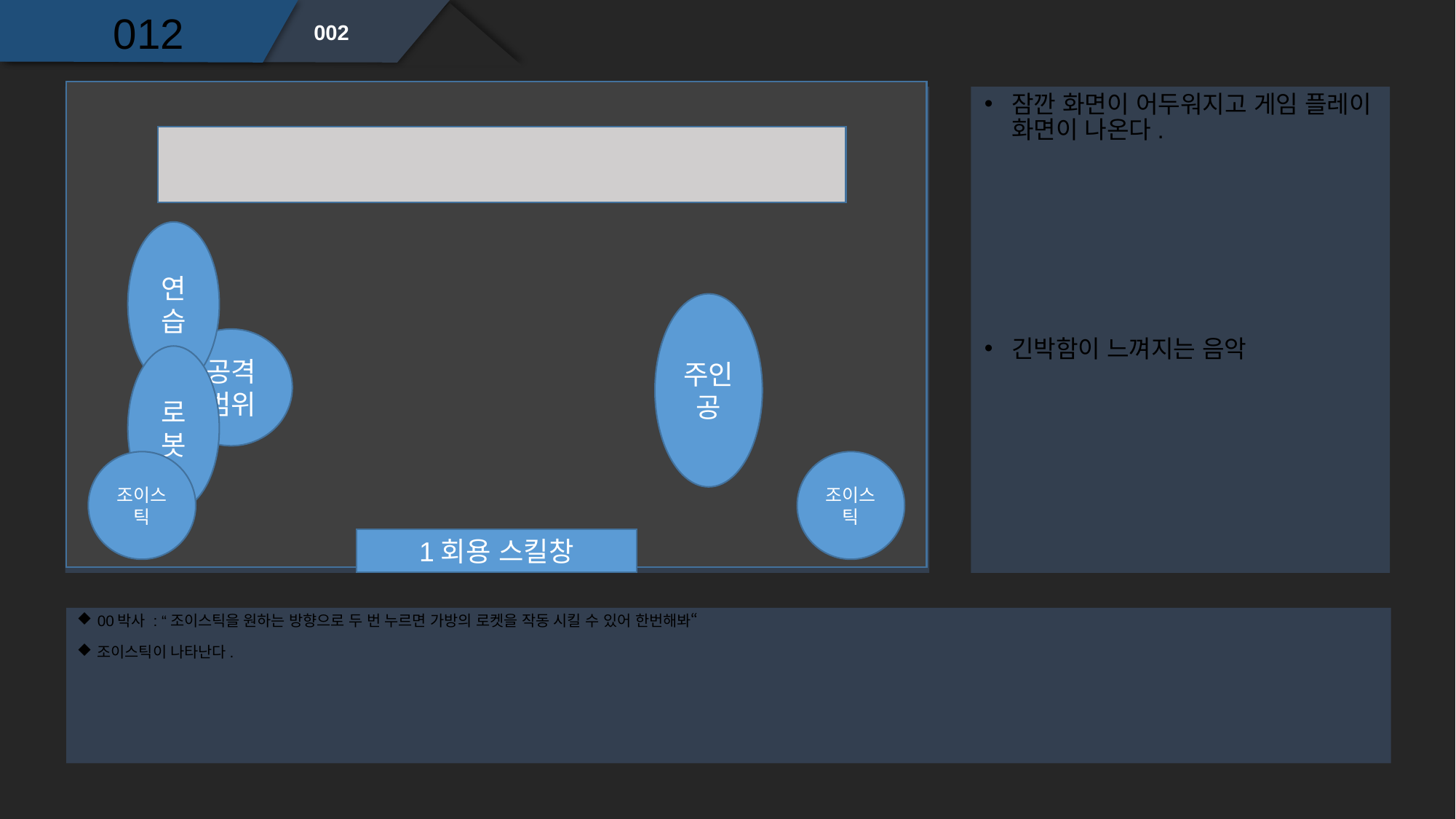

012
002

잠깐 화면이 어두워지고 게임 플레이 화면이 나온다.

연습
주인공
공격범위
긴박함이 느껴지는 음악

로봇
조이스틱
조이스틱
1회용 스킬창
00박사 : “조이스틱을 원하는 방향으로 두 번 누르면 가방의 로켓을 작동 시킬 수 있어 한번해봐“
조이스틱이 나타난다.